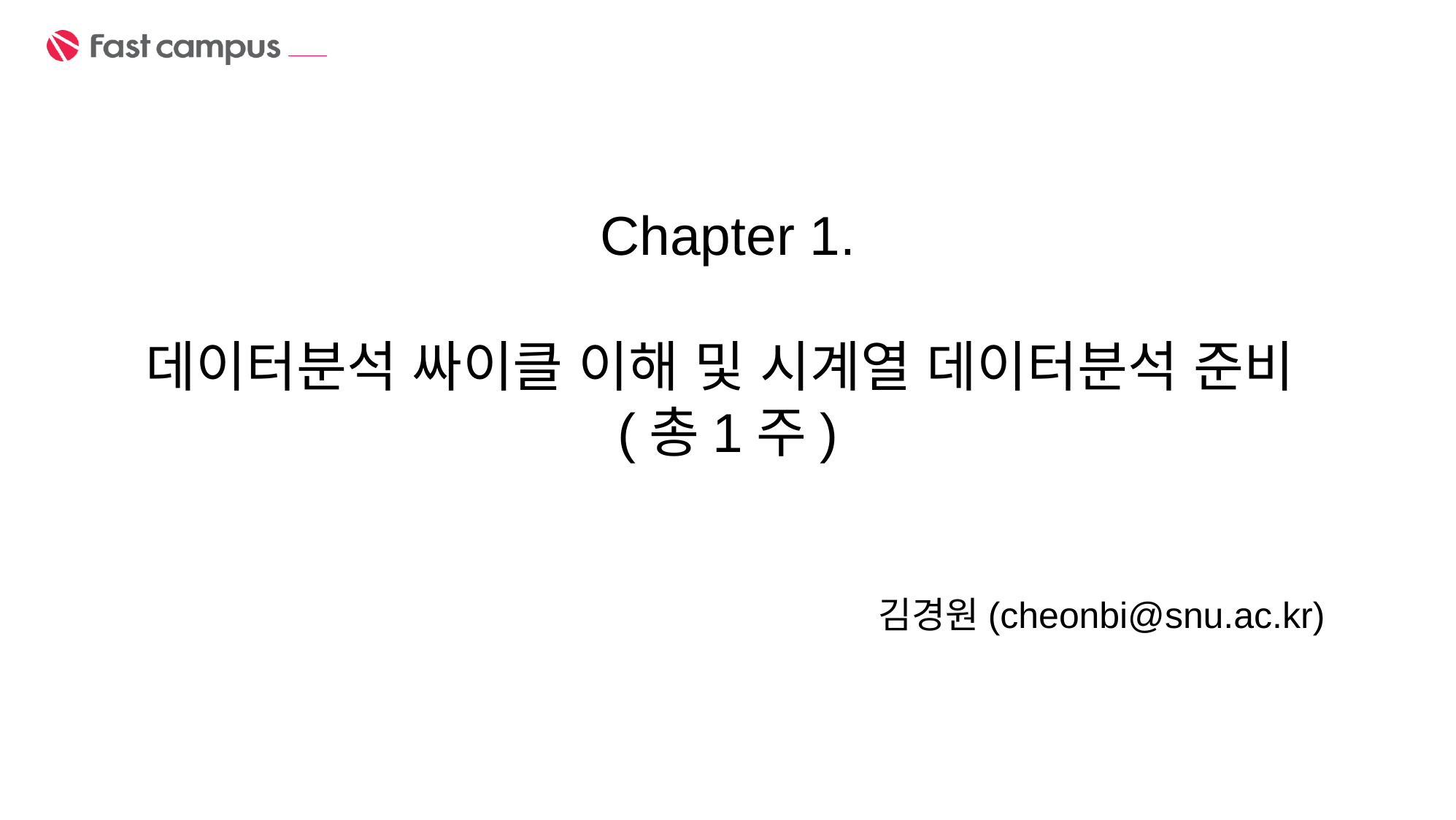

Chapter 1.

데이터분석 싸이클 이해 및 시계열 데이터분석 준비
(총1주)
김경원(cheonbi@snu.ac.kr)